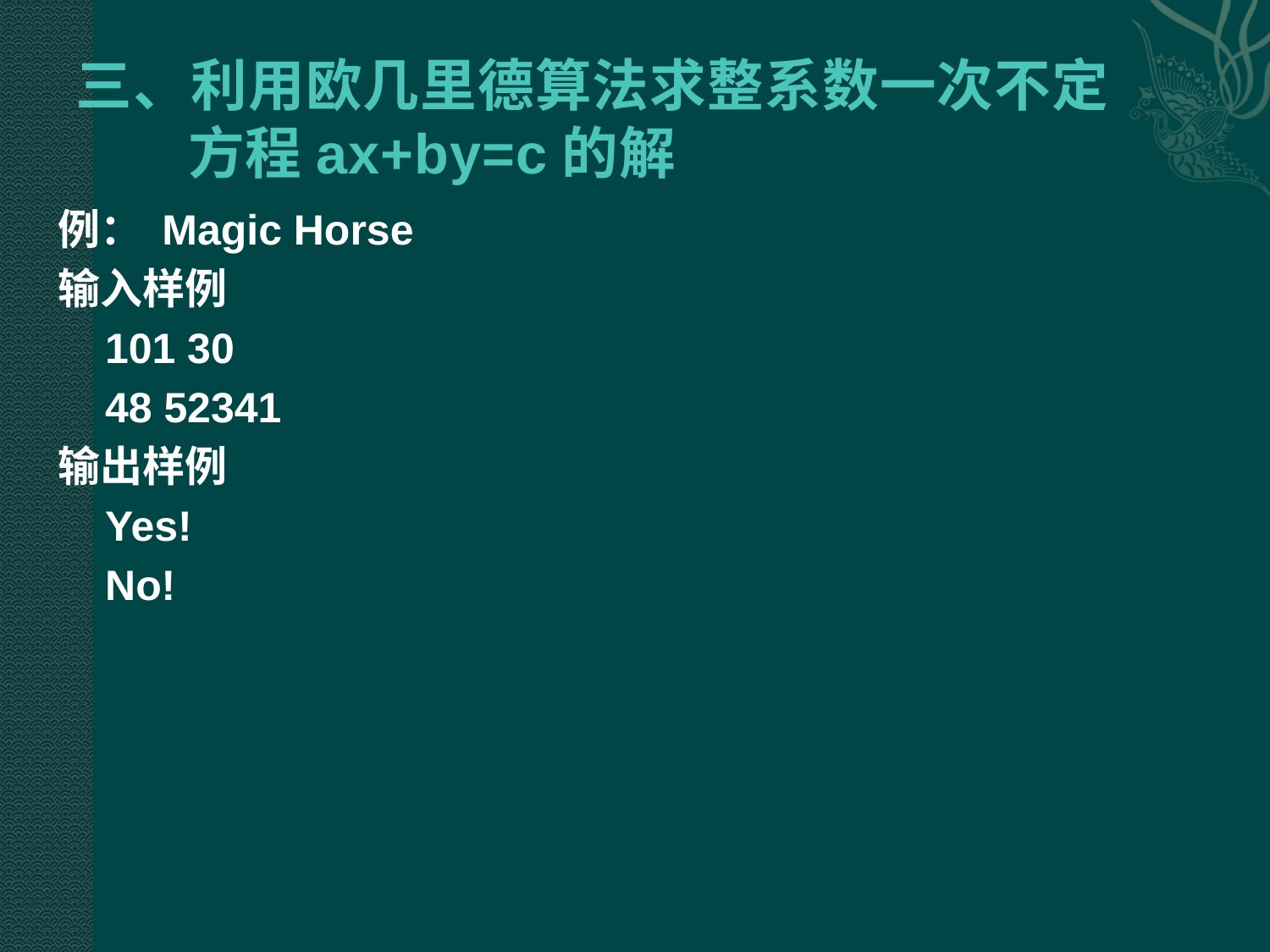

# 三、利用欧几里德算法求整系数一次不定方程ax+by=c的解
例： Magic Horse
输入样例
    101 30
    48 52341
输出样例
    Yes!
    No!